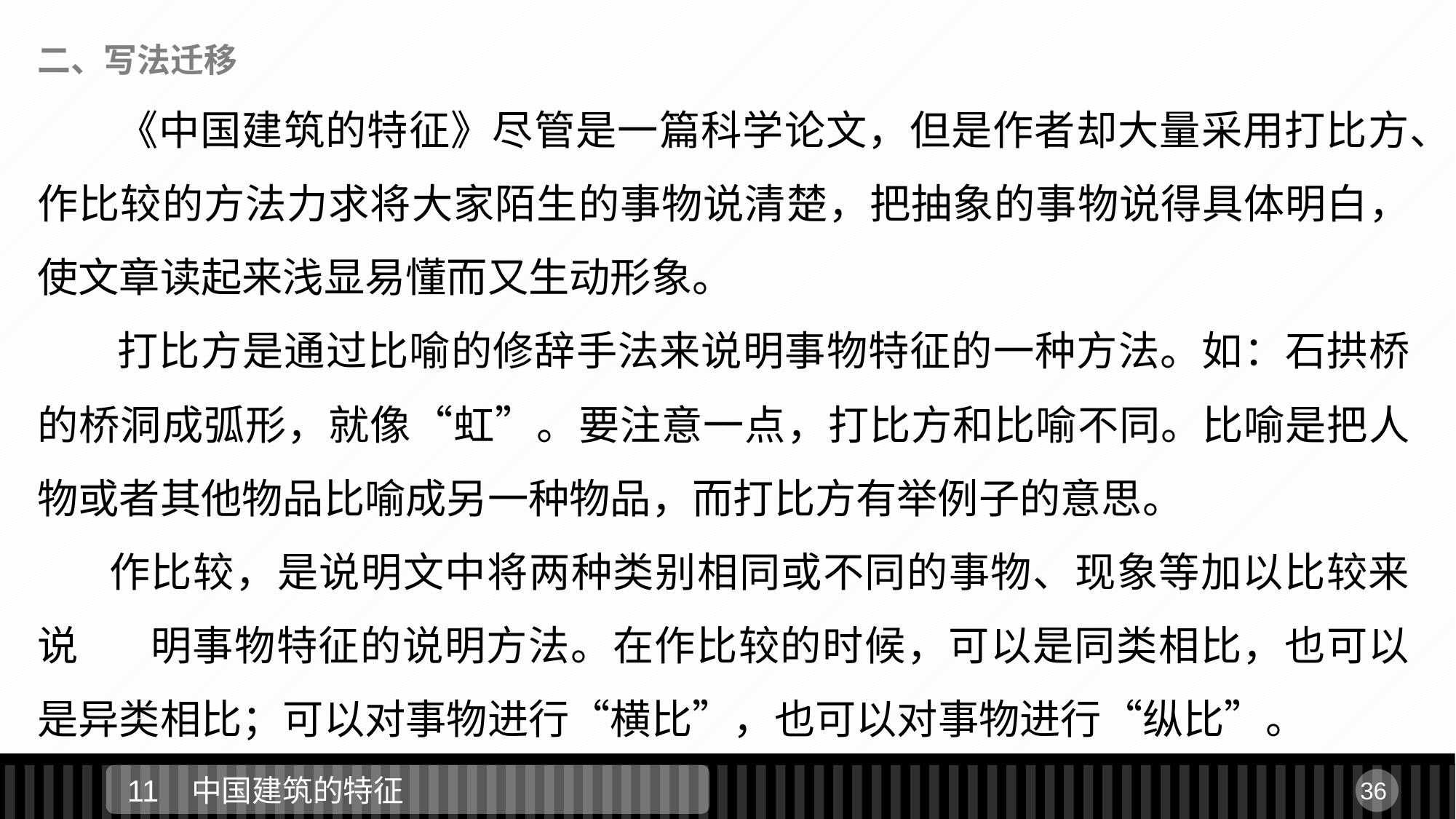

二、写法迁移
       《中国建筑的特征》尽管是一篇科学论文，但是作者却大量采用打比方、作比较的方法力求将大家陌生的事物说清楚，把抽象的事物说得具体明白，使文章读起来浅显易懂而又生动形象。
       打比方是通过比喻的修辞手法来说明事物特征的一种方法。如：石拱桥的桥洞成弧形，就像“虹”。要注意一点，打比方和比喻不同。比喻是把人物或者其他物品比喻成另一种物品，而打比方有举例子的意思。
      作比较，是说明文中将两种类别相同或不同的事物、现象等加以比较来说       明事物特征的说明方法。在作比较的时候，可以是同类相比，也可以是异类相比；可以对事物进行“横比”，也可以对事物进行“纵比”。